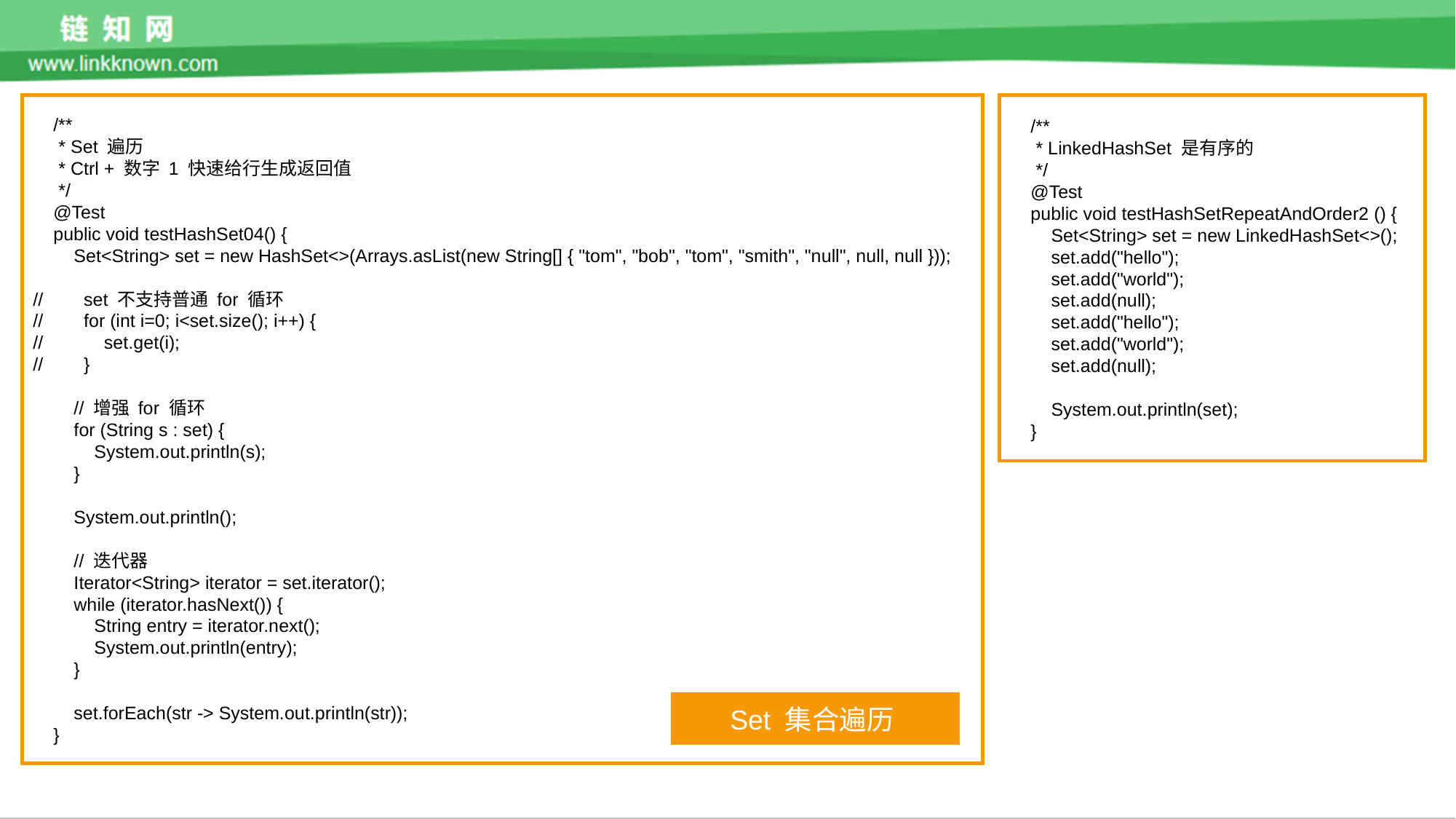

/**
     * Set 遍历
     * Ctrl + 数字 1 快速给行生成返回值
     */
    @Test
    public void testHashSet04() {
        Set<String> set = new HashSet<>(Arrays.asList(new String[] { "tom", "bob", "tom", "smith", "null", null, null }));

//        set 不支持普通 for 循环
//        for (int i=0; i<set.size(); i++) {
//            set.get(i);
//        }

        // 增强 for 循环
        for (String s : set) {
            System.out.println(s);
        }

        System.out.println();

        // 迭代器
        Iterator<String> iterator = set.iterator();
        while (iterator.hasNext()) {
            String entry = iterator.next();
            System.out.println(entry);
        }

        set.forEach(str -> System.out.println(str));
    }
    /**
     * LinkedHashSet 是有序的
     */
    @Test
    public void testHashSetRepeatAndOrder2 () {
        Set<String> set = new LinkedHashSet<>();
        set.add("hello");
        set.add("world");
        set.add(null);
        set.add("hello");
        set.add("world");
        set.add(null);

        System.out.println(set);
    }
Set 集合遍历